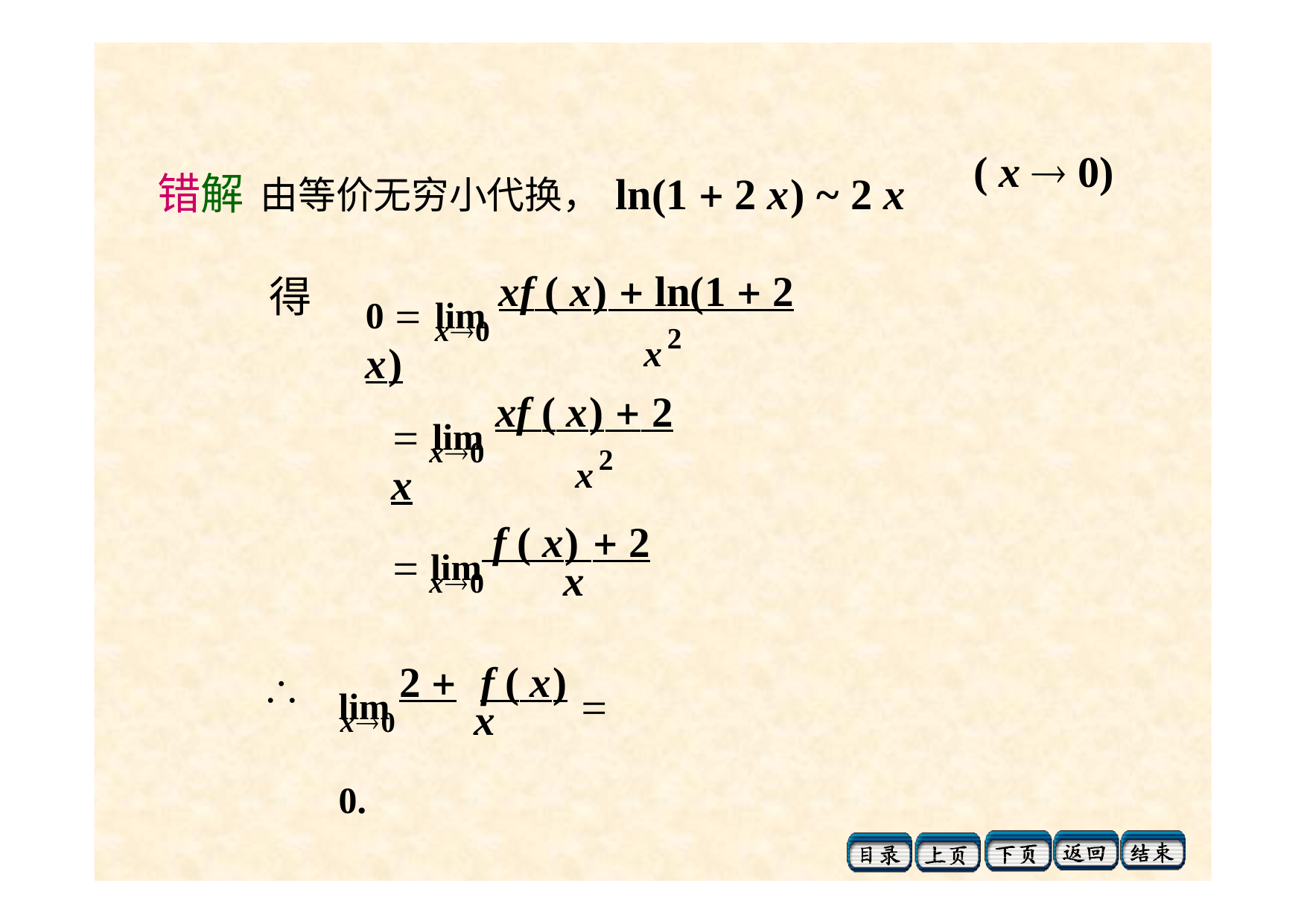

# ( x → 0)
错解 由等价无穷小代换，ln(1 + 2 x) ~ 2 x
0 = lim xf ( x) + ln(1 + 2 x)
得
x2
x→0
= lim xf ( x) + 2 x
x2
x→0
= lim f ( x) + 2
x
x→0
lim 2 +	f ( x) = 0.
∴
x
x→0